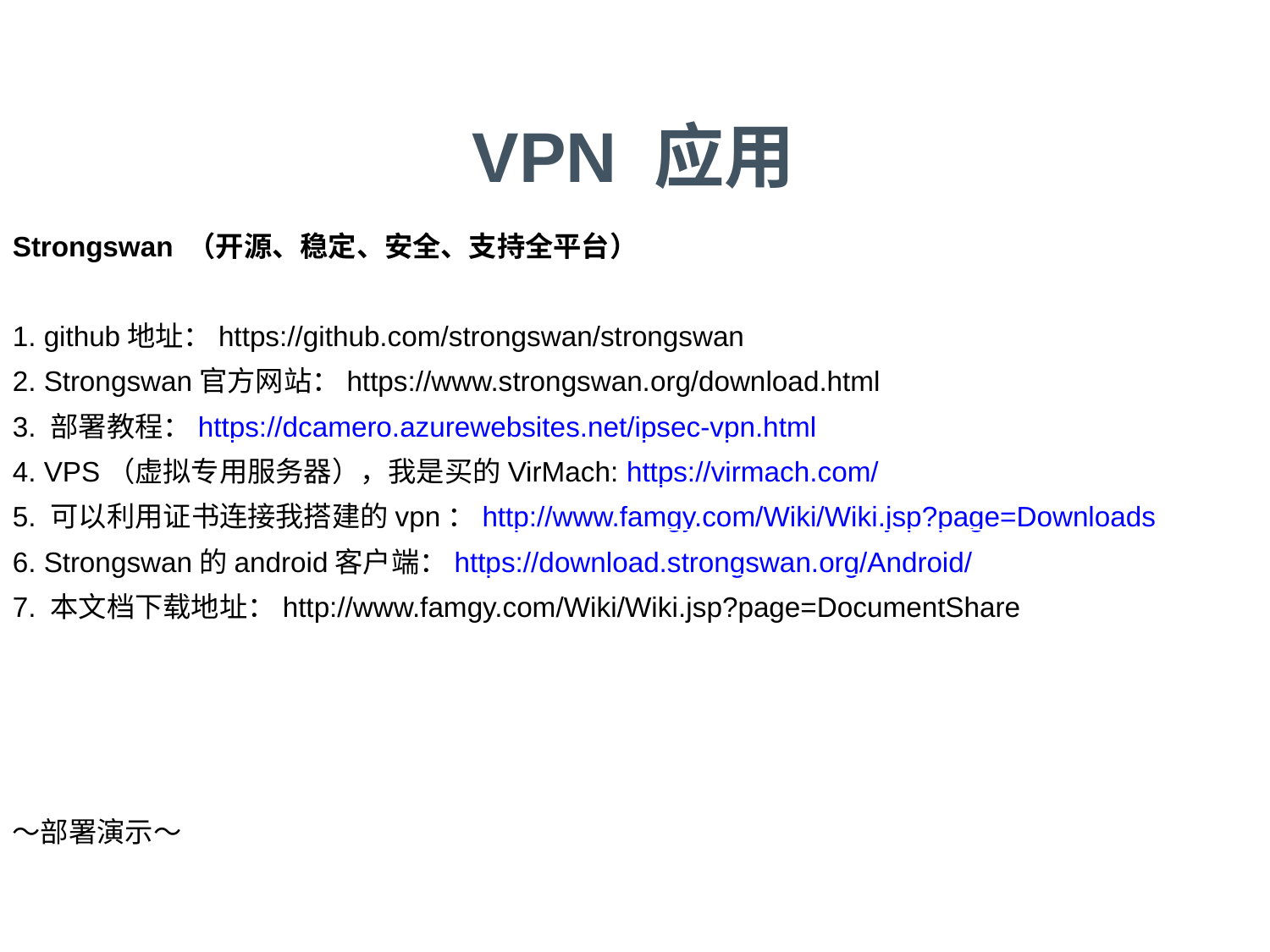

VPN 应用
Strongswan （开源、稳定、安全、支持全平台）

1. github地址：https://github.com/strongswan/strongswan
2. Strongswan官方网站：https://www.strongswan.org/download.html
3. 部署教程：https://dcamero.azurewebsites.net/ipsec-vpn.html
4. VPS（虚拟专用服务器），我是买的VirMach: https://virmach.com/
5. 可以利用证书连接我搭建的vpn：http://www.famgy.com/Wiki/Wiki.jsp?page=Downloads
6. Strongswan的android客户端：https://download.strongswan.org/Android/
7. 本文档下载地址：http://www.famgy.com/Wiki/Wiki.jsp?page=DocumentShare

～部署演示～